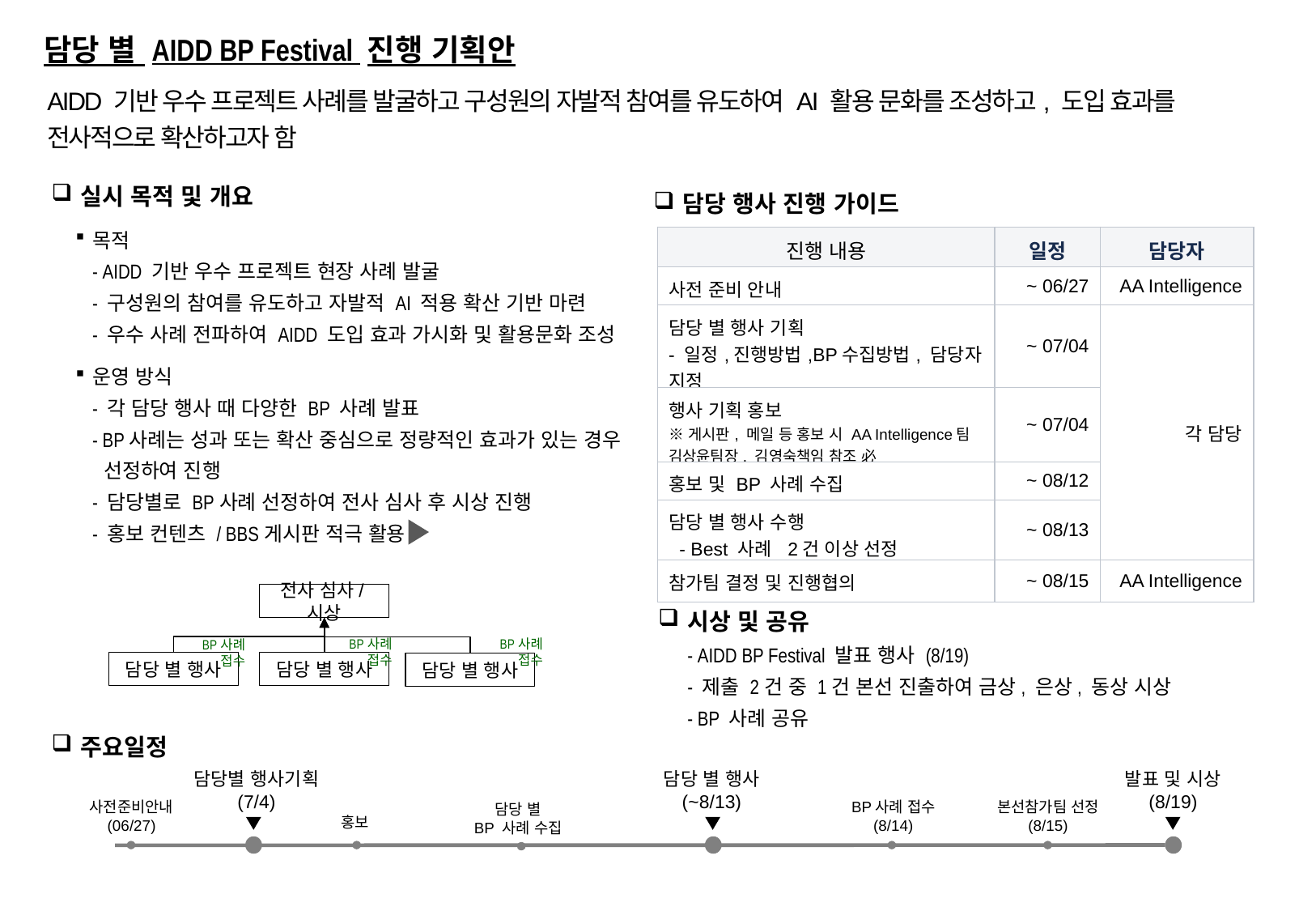

담당 별 AIDD BP Festival 진행 기획안
AIDD 기반 우수 프로젝트 사례를 발굴하고 구성원의 자발적 참여를 유도하여 AI 활용 문화를 조성하고, 도입 효과를 전사적으로 확산하고자 함
실시 목적 및 개요
목적
- AIDD 기반 우수 프로젝트 현장 사례 발굴
- 구성원의 참여를 유도하고 자발적 AI 적용 확산 기반 마련
- 우수 사례 전파하여 AIDD 도입 효과 가시화 및 활용문화 조성
운영 방식
- 각 담당 행사 때 다양한 BP 사례 발표
- BP사례는 성과 또는 확산 중심으로 정량적인 효과가 있는 경우
  선정하여 진행
- 담당별로 BP사례 선정하여 전사 심사 후 시상 진행
- 홍보 컨텐츠 / BBS게시판 적극 활용
담당 행사 진행 가이드
| 진행 내용 | 일정 | 담당자 |
| --- | --- | --- |
| 사전 준비 안내 | ~ 06/27 | AA Intelligence |
| 담당 별 행사 기획 - 일정,진행방법,BP수집방법, 담당자 지정 | ~ 07/04 | 각 담당 |
| 행사 기획 홍보 ※ 게시판, 메일 등 홍보 시 AA Intelligence팀 김상윤팀장, 김영숙책임 참조 必 | ~ 07/04 |  |
| 홍보 및 BP 사례 수집 | ~ 08/12 |  |
| 담당 별 행사 수행 - Best 사례 2건 이상 선정 | ~ 08/13 |  |
| 참가팀 결정 및 진행협의 | ~ 08/15 | AA Intelligence |

전사 심사/시상
BP사례 접수
BP사례 접수
BP사례 접수
담당 별 행사
담당 별 행사
담당 별 행사
시상 및 공유
- AIDD BP Festival 발표 행사 (8/19)
- 제출 2건 중 1건 본선 진출하여 금상, 은상, 동상 시상
- BP 사례 공유
주요일정
담당별 행사기획
(7/4)
담당 별 행사
(~8/13)
발표 및 시상
(8/19)
사전준비안내
(06/27)
BP사례 접수
(8/14)
본선참가팀 선정
(8/15)
담당 별
BP 사례 수집
홍보